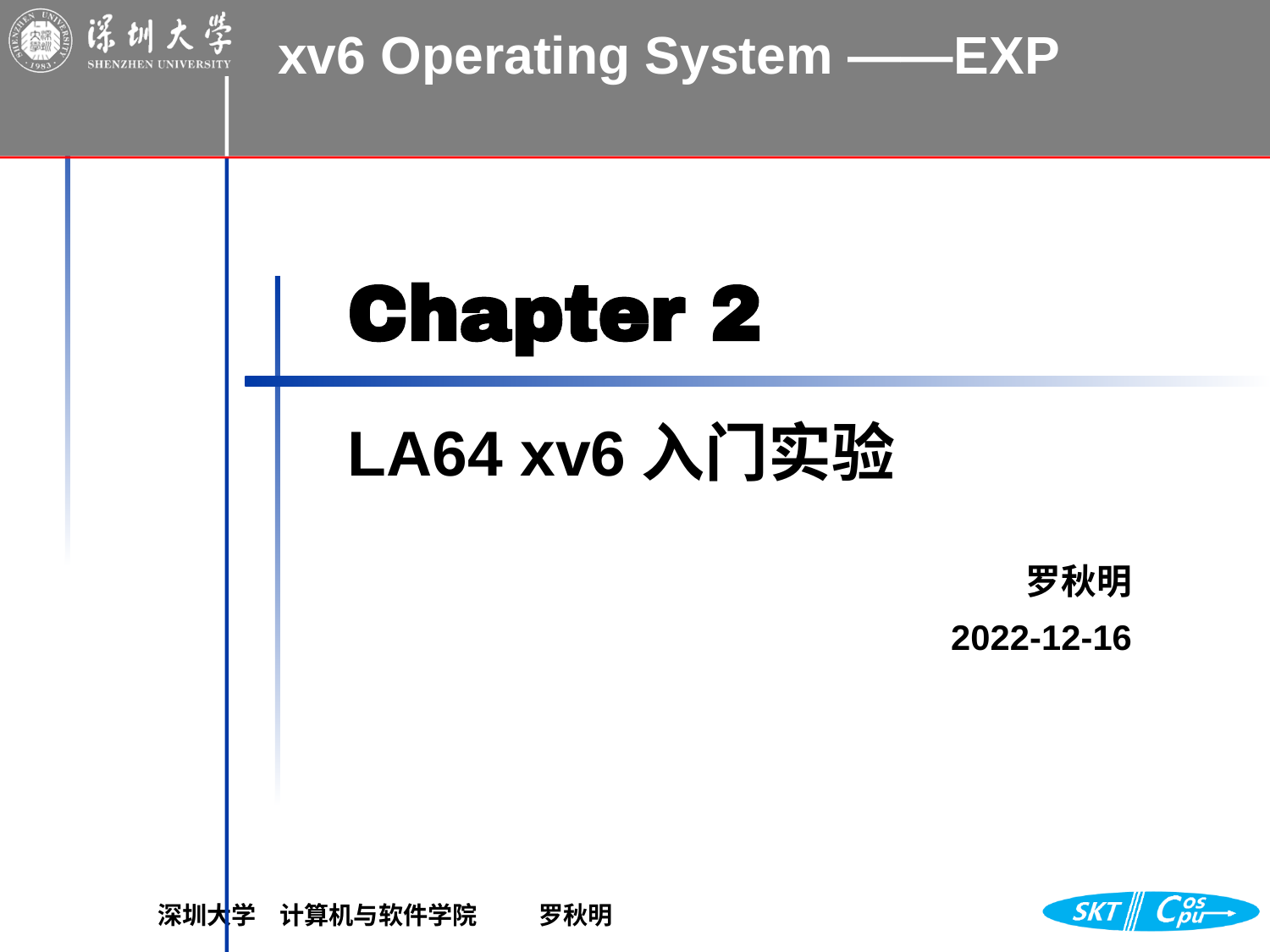

# Chapter 2
LA64 xv6入门实验

罗秋明
2022-12-16